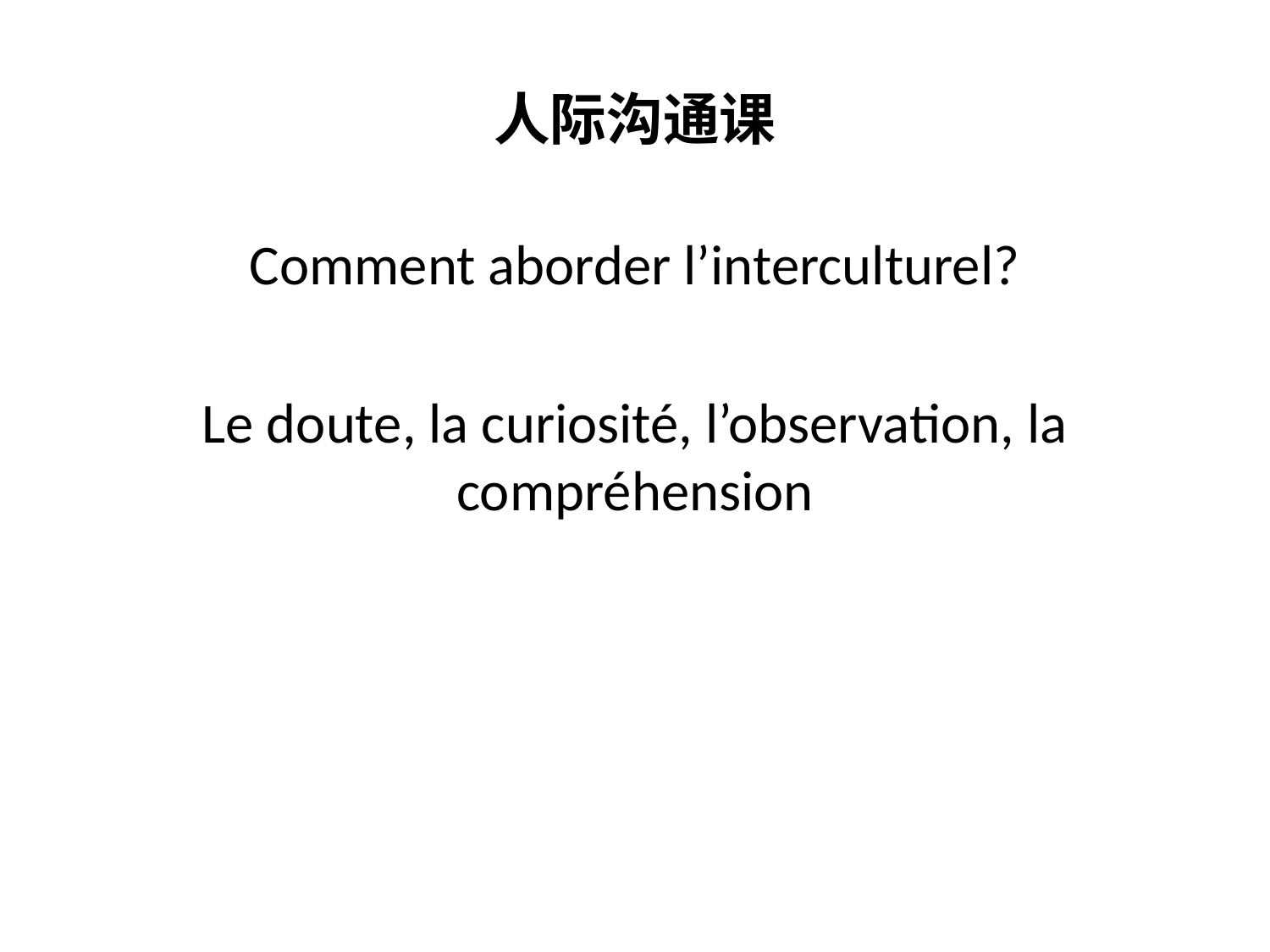

# 人际沟通课
Comment aborder l’interculturel?

Le doute, la curiosité, l’observation, la compréhension